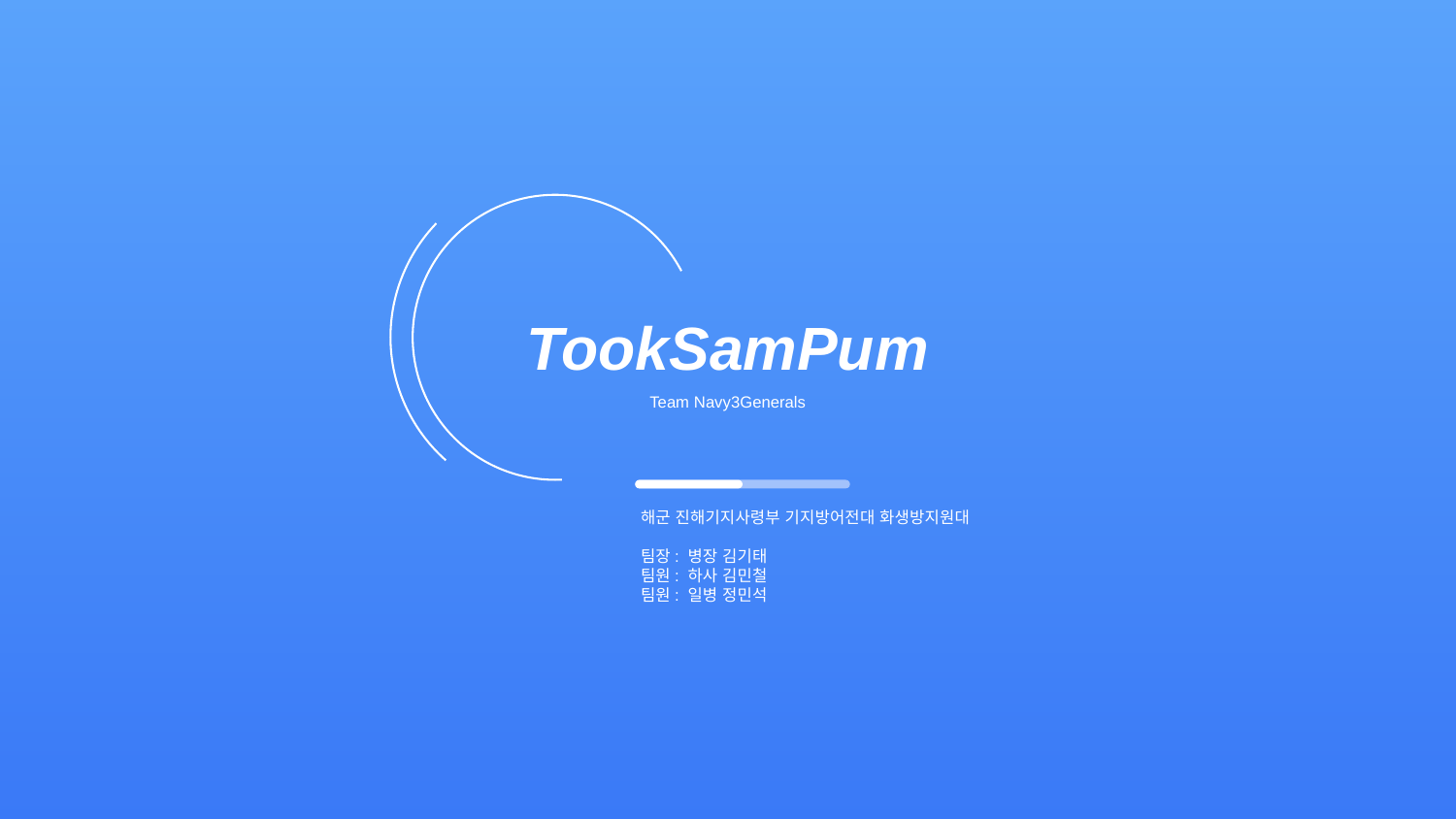

TookSamPum
Team Navy3Generals

해군 진해기지사령부 기지방어전대 화생방지원대

팀장: 병장 김기태
팀원: 하사 김민철
팀원: 일병 정민석